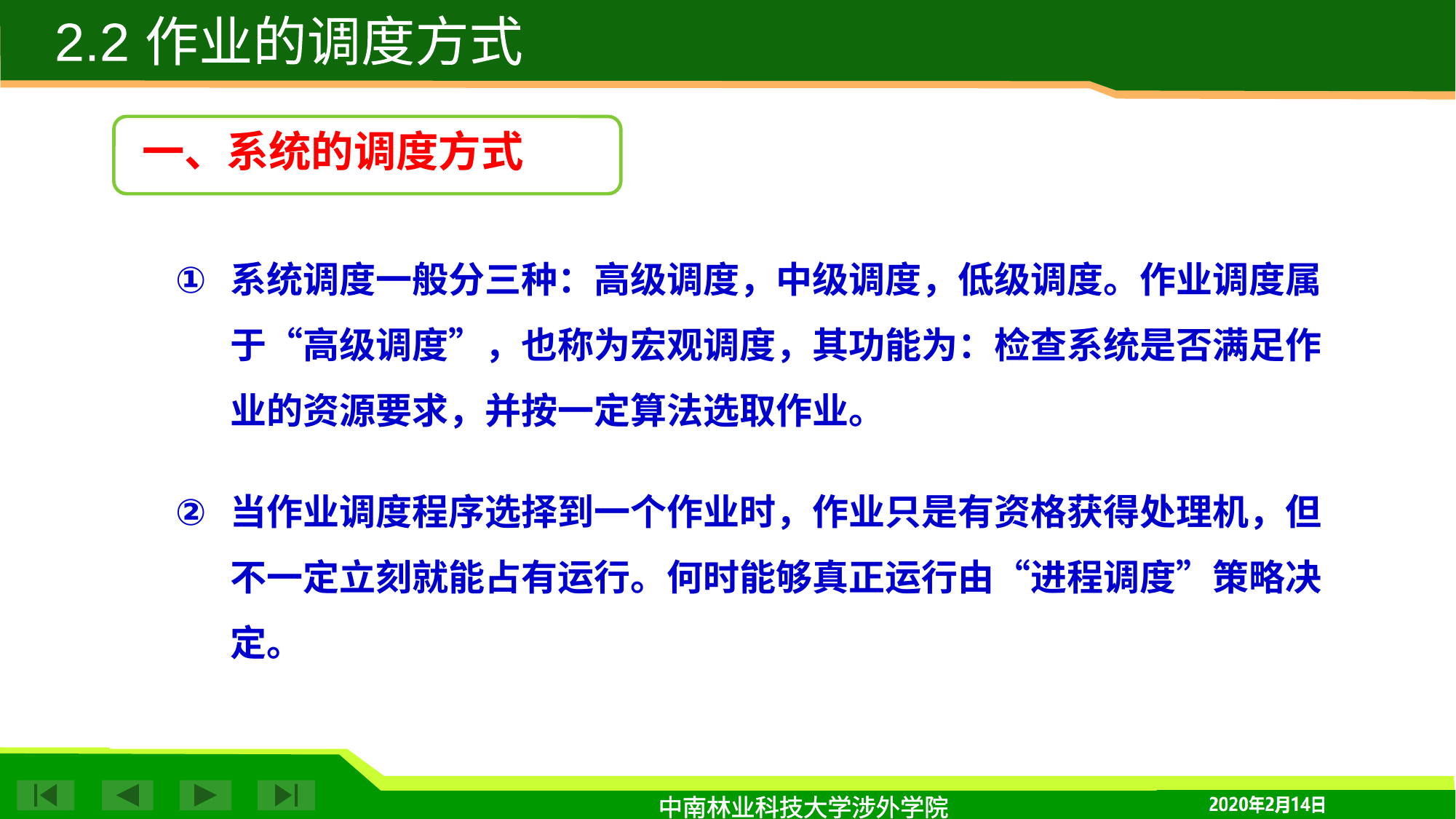

2.2 作业的调度方式

一、系统的调度方式
系统调度一般分三种：高级调度，中级调度，低级调度。作业调度属于“高级调度”，也称为宏观调度，其功能为：检查系统是否满足作业的资源要求，并按一定算法选取作业。
当作业调度程序选择到一个作业时，作业只是有资格获得处理机，但不一定立刻就能占有运行。何时能够真正运行由“进程调度”策略决定。